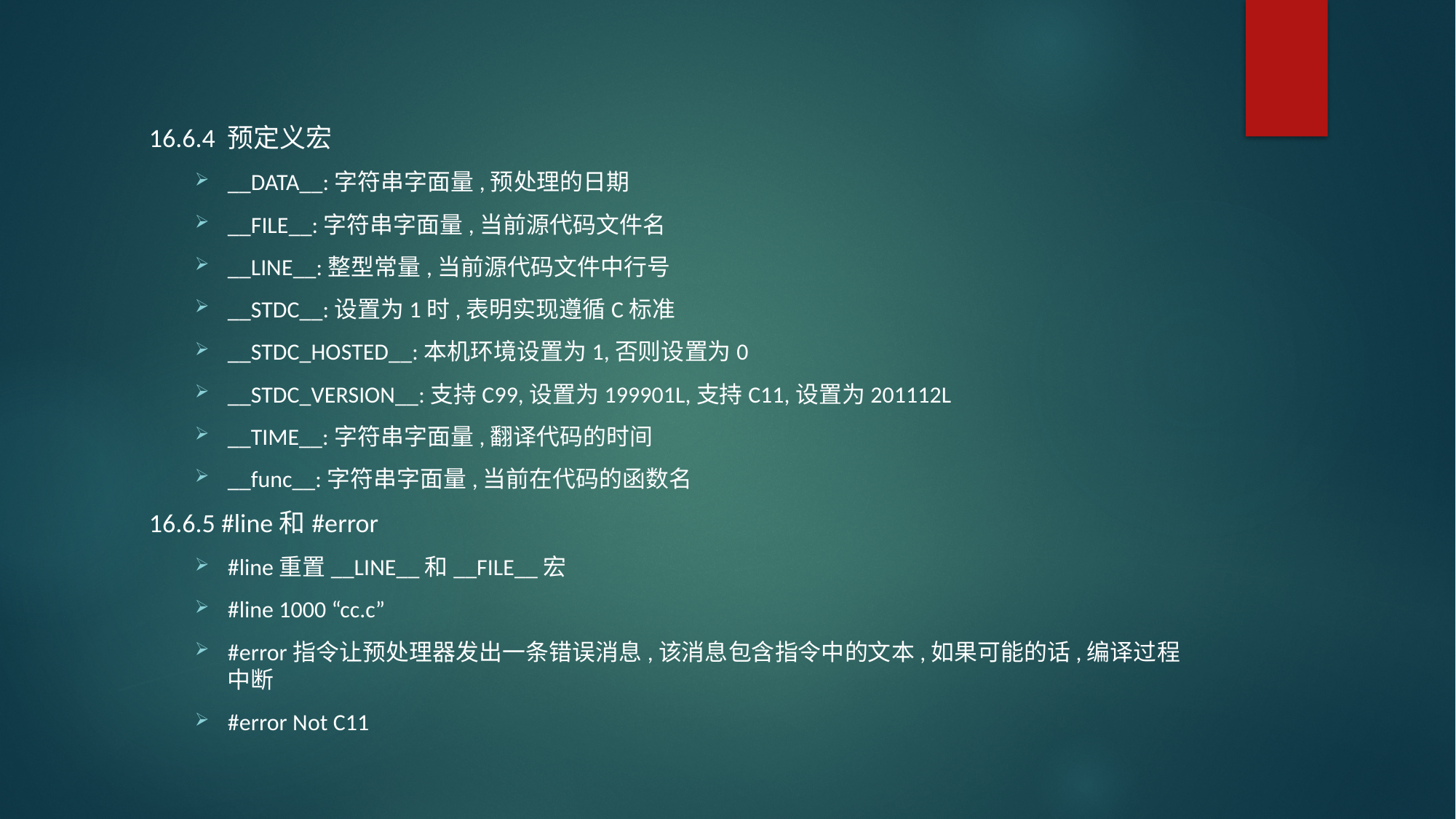

16.6.4 预定义宏
__DATA__:字符串字面量,预处理的日期
__FILE__:字符串字面量,当前源代码文件名
__LINE__:整型常量,当前源代码文件中行号
__STDC__:设置为1时,表明实现遵循C标准
__STDC_HOSTED__:本机环境设置为1,否则设置为0
__STDC_VERSION__:支持C99,设置为199901L,支持C11,设置为201112L
__TIME__:字符串字面量,翻译代码的时间
__func__:字符串字面量,当前在代码的函数名
16.6.5 #line和#error
#line重置__LINE__和__FILE__宏
#line 1000 “cc.c”
#error指令让预处理器发出一条错误消息,该消息包含指令中的文本,如果可能的话,编译过程中断
#error Not C11